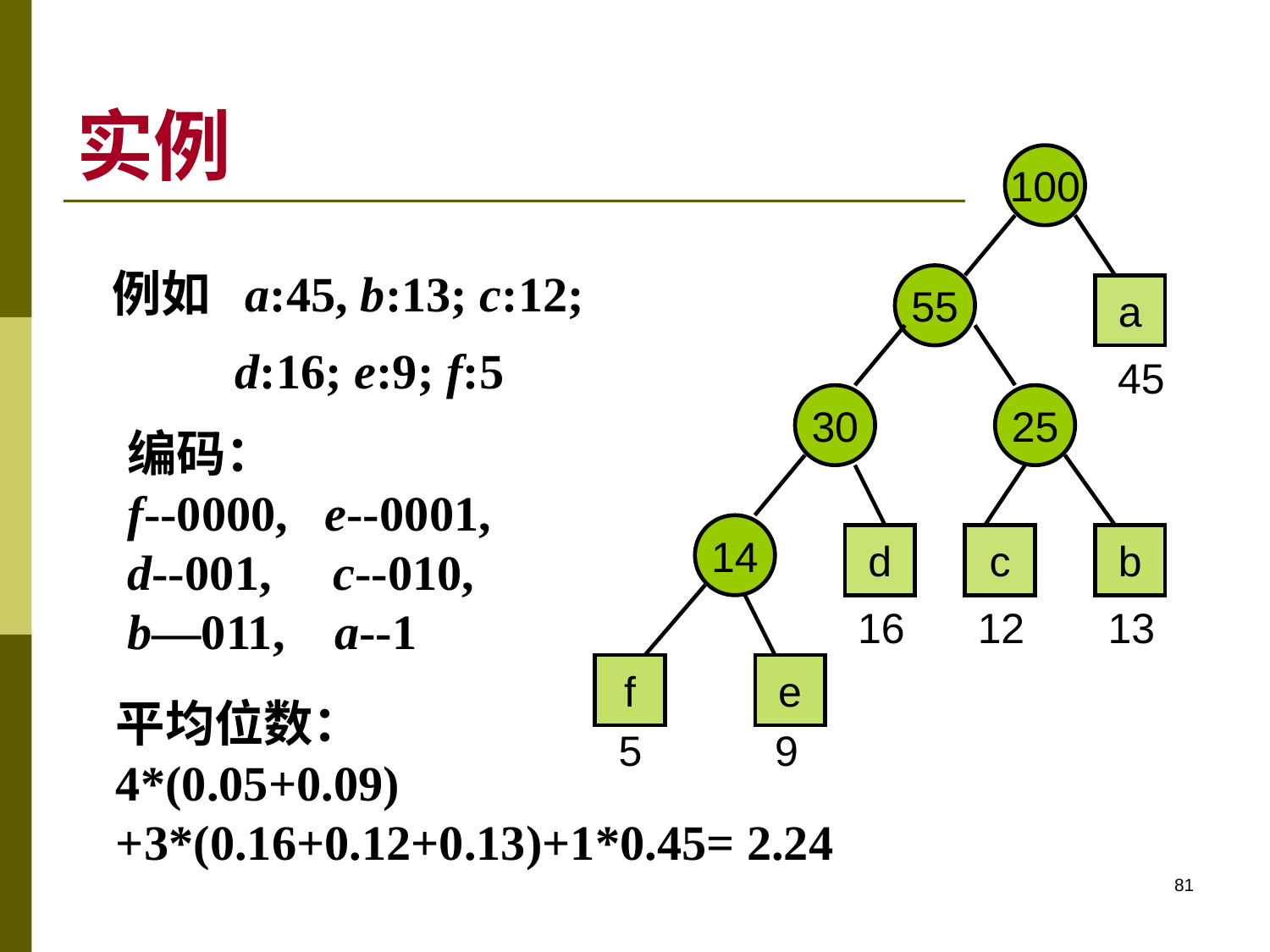

# 实例
100

例如  a:45, b:13; c:12;
          d:16; e:9; f:5
55

a
45
30

25

编码：
f--0000,   e--0001,
d--001,     c--010,
b—011,    a--1
14

d
c
b
16
12
13
f
e
平均位数：
4*(0.05+0.09)
+3*(0.16+0.12+0.13)+1*0.45= 2.24
5
9
81